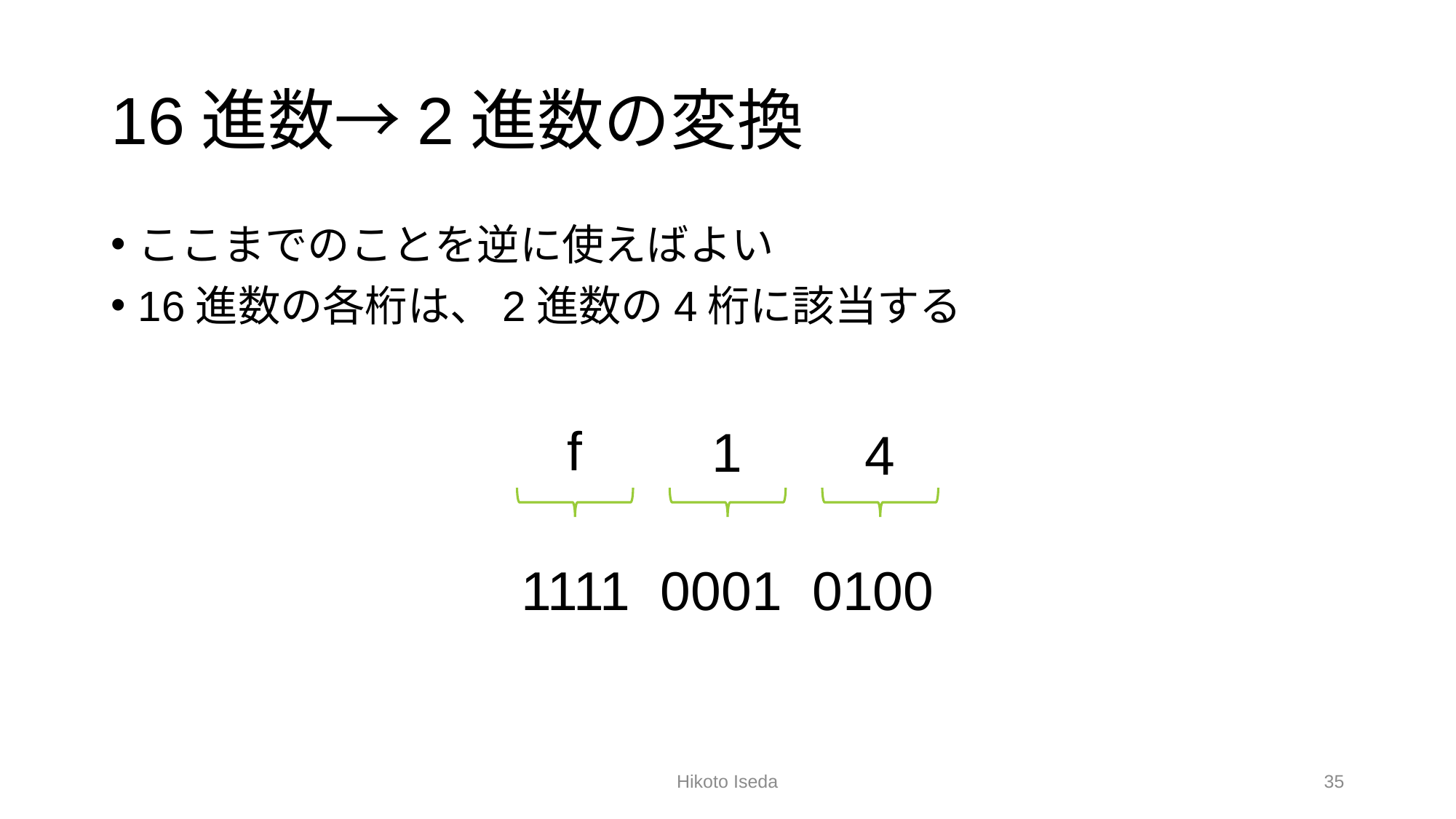

# 16進数→2進数の変換
ここまでのことを逆に使えばよい
16進数の各桁は、2進数の4桁に該当する
f
1
4

1111  0001  0100
Hikoto Iseda
35